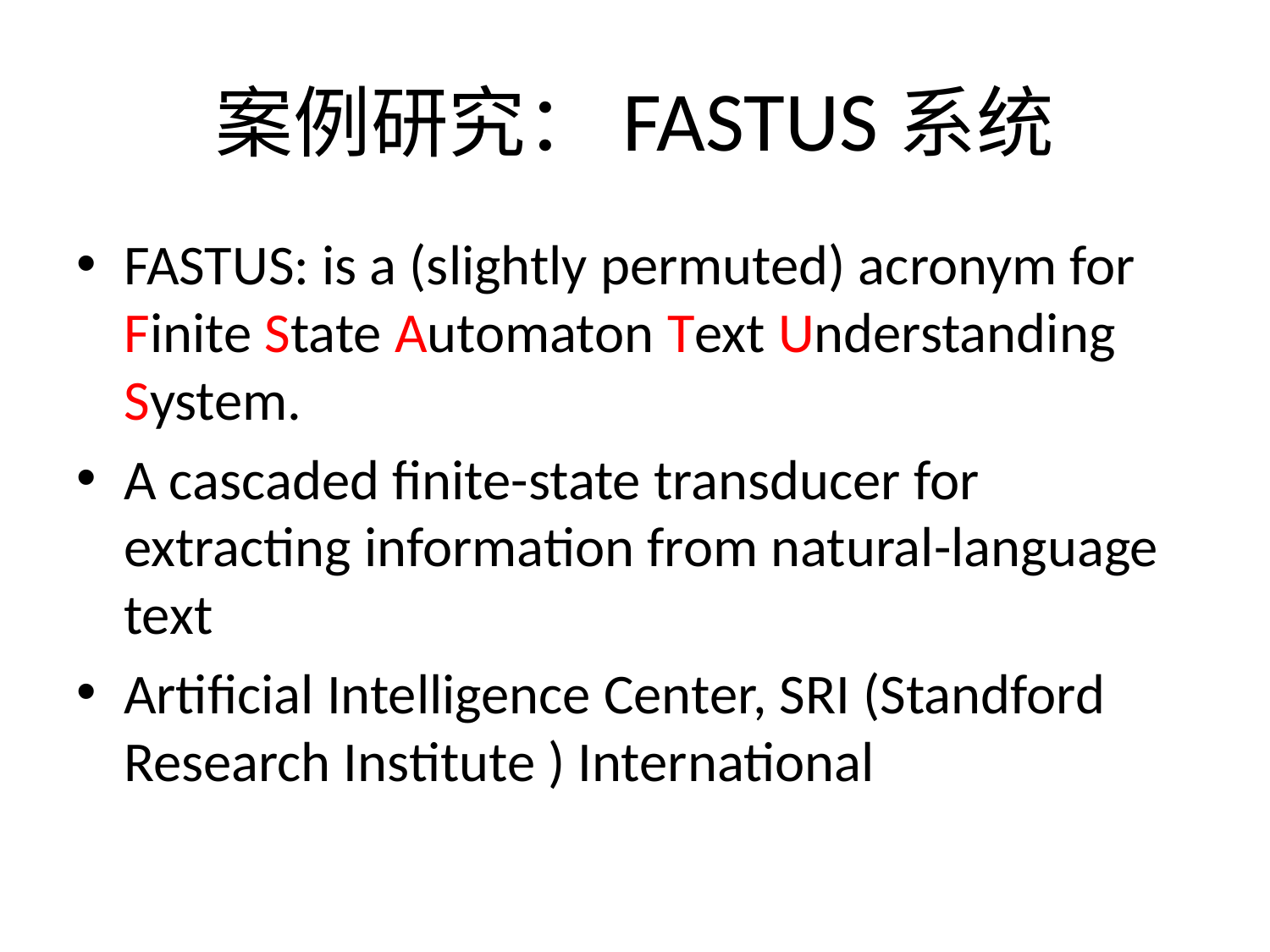

# 案例研究：FASTUS系统
FASTUS: is a (slightly permuted) acronym for Finite State Automaton Text Understanding System.
A cascaded finite-state transducer for extracting information from natural-language text
Artificial Intelligence Center, SRI (Standford Research Institute ) International